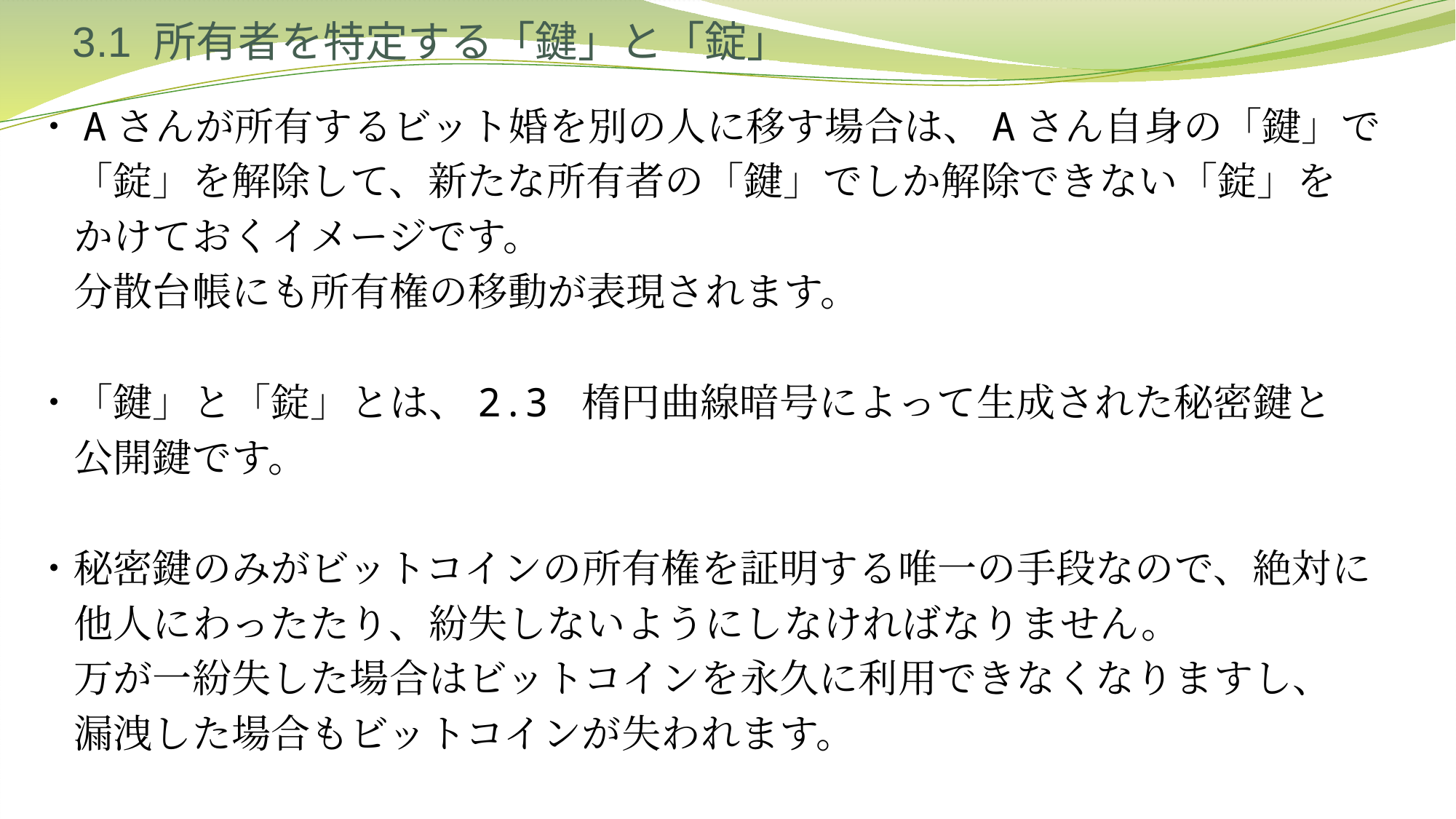

# 3.1 所有者を特定する「鍵」と「錠」
・Aさんが所有するビット婚を別の人に移す場合は、Aさん自身の「鍵」で
　「錠」を解除して、新たな所有者の「鍵」でしか解除できない「錠」を
　かけておくイメージです。
　分散台帳にも所有権の移動が表現されます。

・「鍵」と「錠」とは、2.3 楕円曲線暗号によって生成された秘密鍵と
　公開鍵です。

・秘密鍵のみがビットコインの所有権を証明する唯一の手段なので、絶対に
　他人にわったたり、紛失しないようにしなければなりません。
　万が一紛失した場合はビットコインを永久に利用できなくなりますし、
　漏洩した場合もビットコインが失われます。